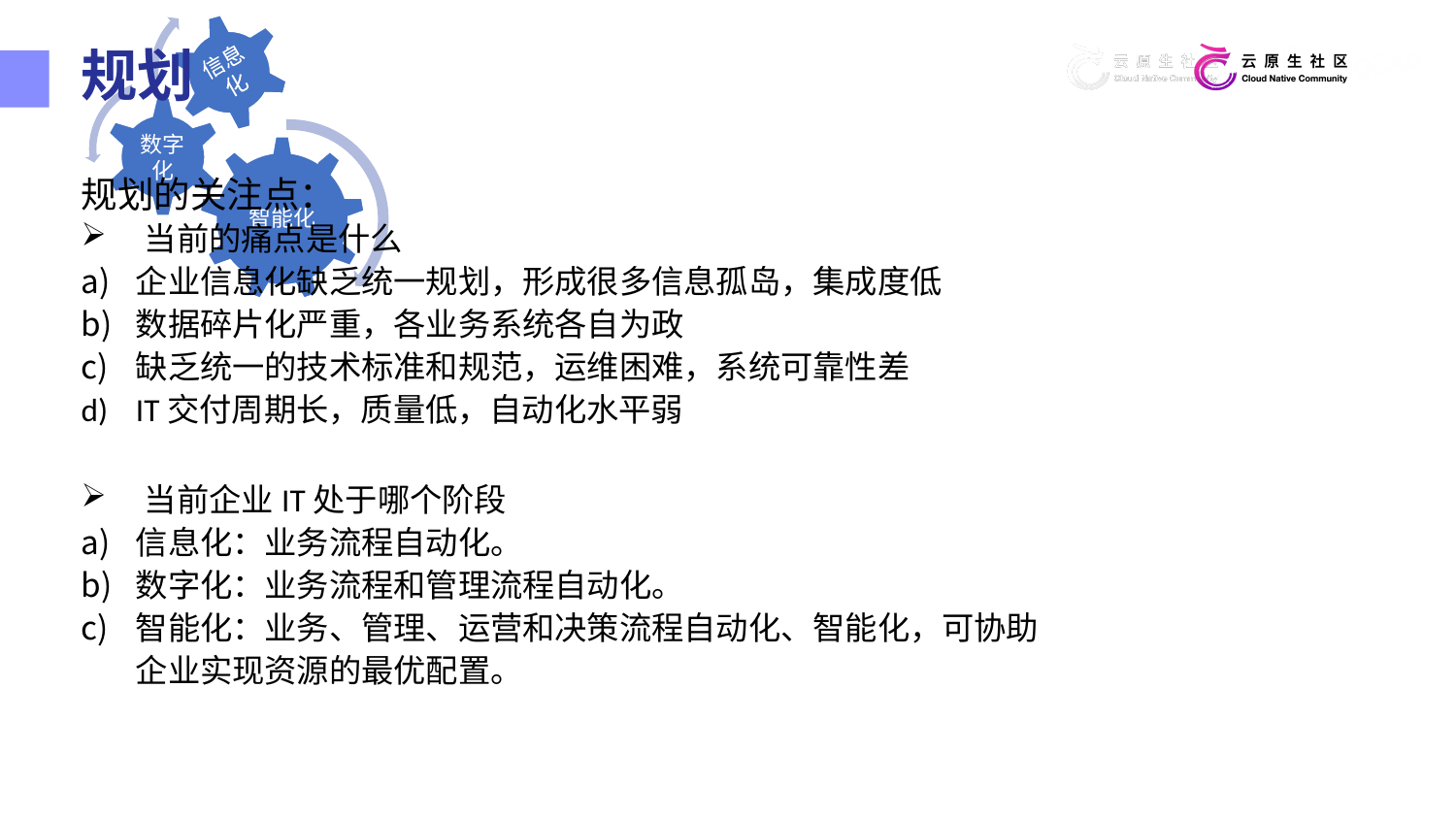

规划

规划的关注点：
当前的痛点是什么
企业信息化缺乏统一规划，形成很多信息孤岛，集成度低
数据碎片化严重，各业务系统各自为政
缺乏统一的技术标准和规范，运维困难，系统可靠性差
IT交付周期长，质量低，自动化水平弱

当前企业IT处于哪个阶段
信息化：业务流程自动化。
数字化：业务流程和管理流程自动化。
智能化：业务、管理、运营和决策流程自动化、智能化，可协助企业实现资源的最优配置。
智能化
数字化
信息化